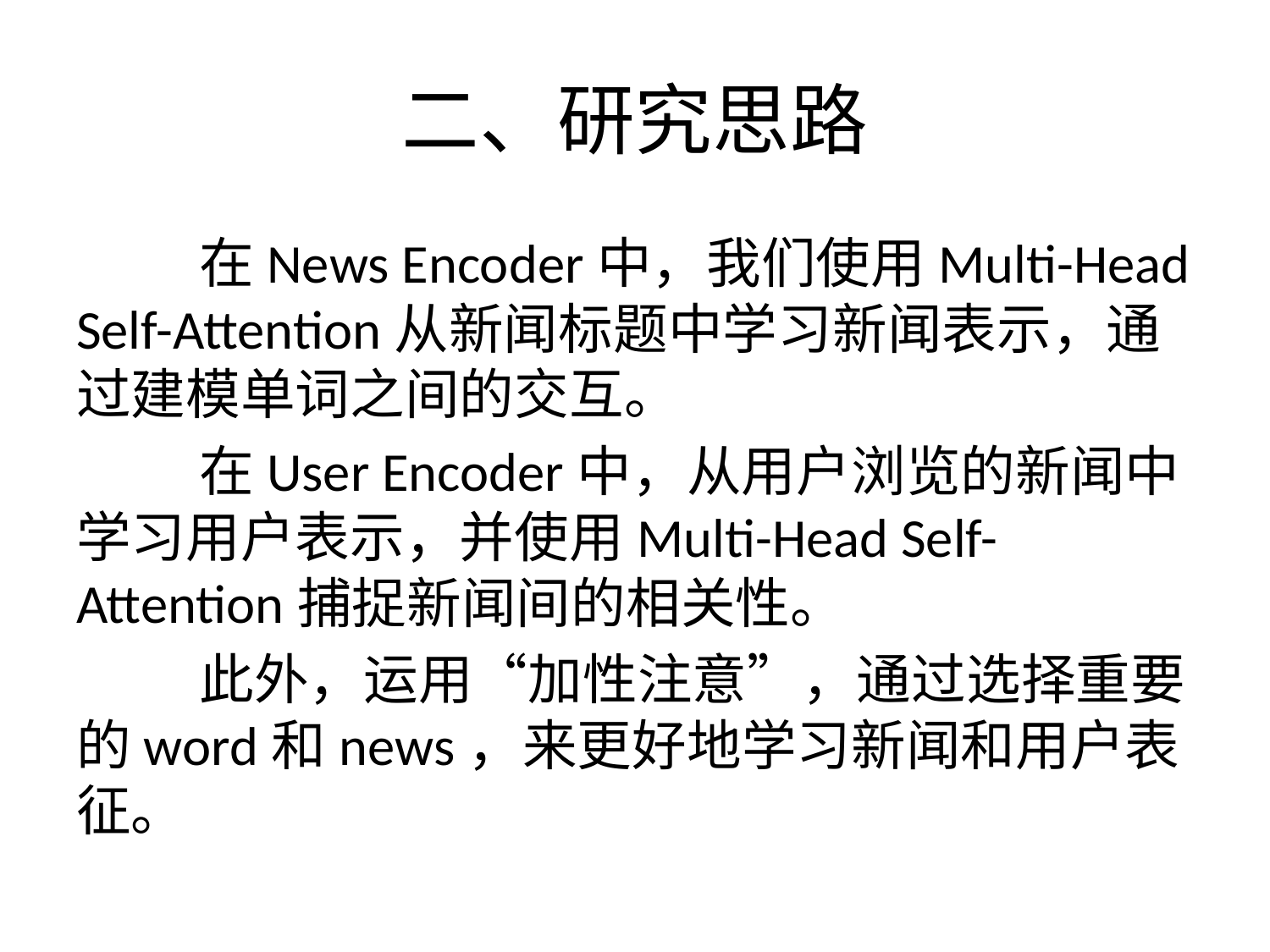

# 二、研究思路
	在News Encoder中，我们使用Multi-Head Self-Attention从新闻标题中学习新闻表示，通过建模单词之间的交互。
	在User Encoder中，从用户浏览的新闻中学习用户表示，并使用Multi-Head Self-Attention捕捉新闻间的相关性。
	此外，运用“加性注意”，通过选择重要的word和news，来更好地学习新闻和用户表征。